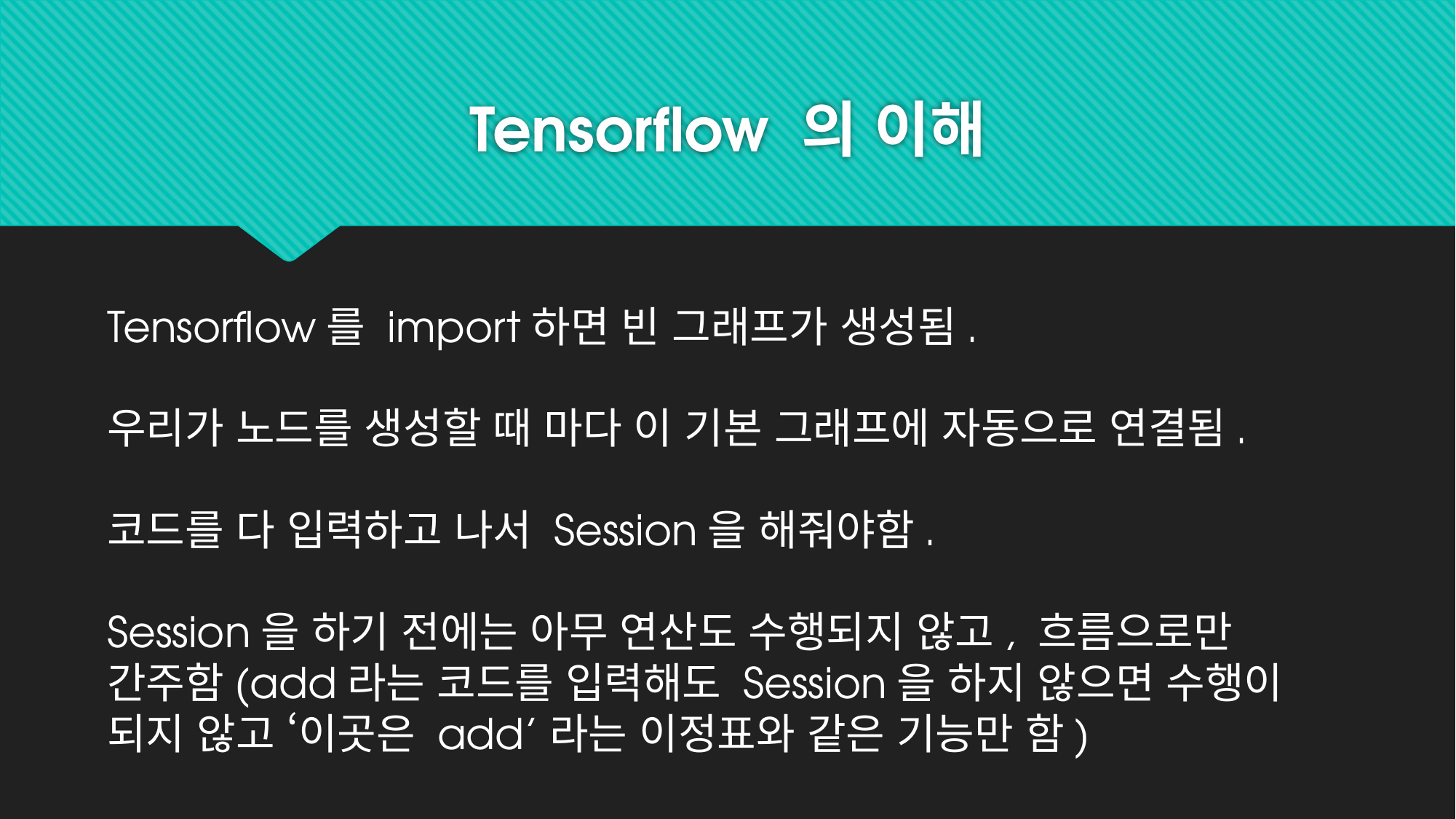

# Tensorflow 의 이해
Tensorflow를 import하면 빈 그래프가 생성됨.

우리가 노드를 생성할 때 마다 이 기본 그래프에 자동으로 연결됨.

코드를 다 입력하고 나서 Session을 해줘야함.

Session을 하기 전에는 아무 연산도 수행되지 않고, 흐름으로만 간주함(add라는 코드를 입력해도 Session을 하지 않으면 수행이 되지 않고 ‘이곳은 add’라는 이정표와 같은 기능만 함)